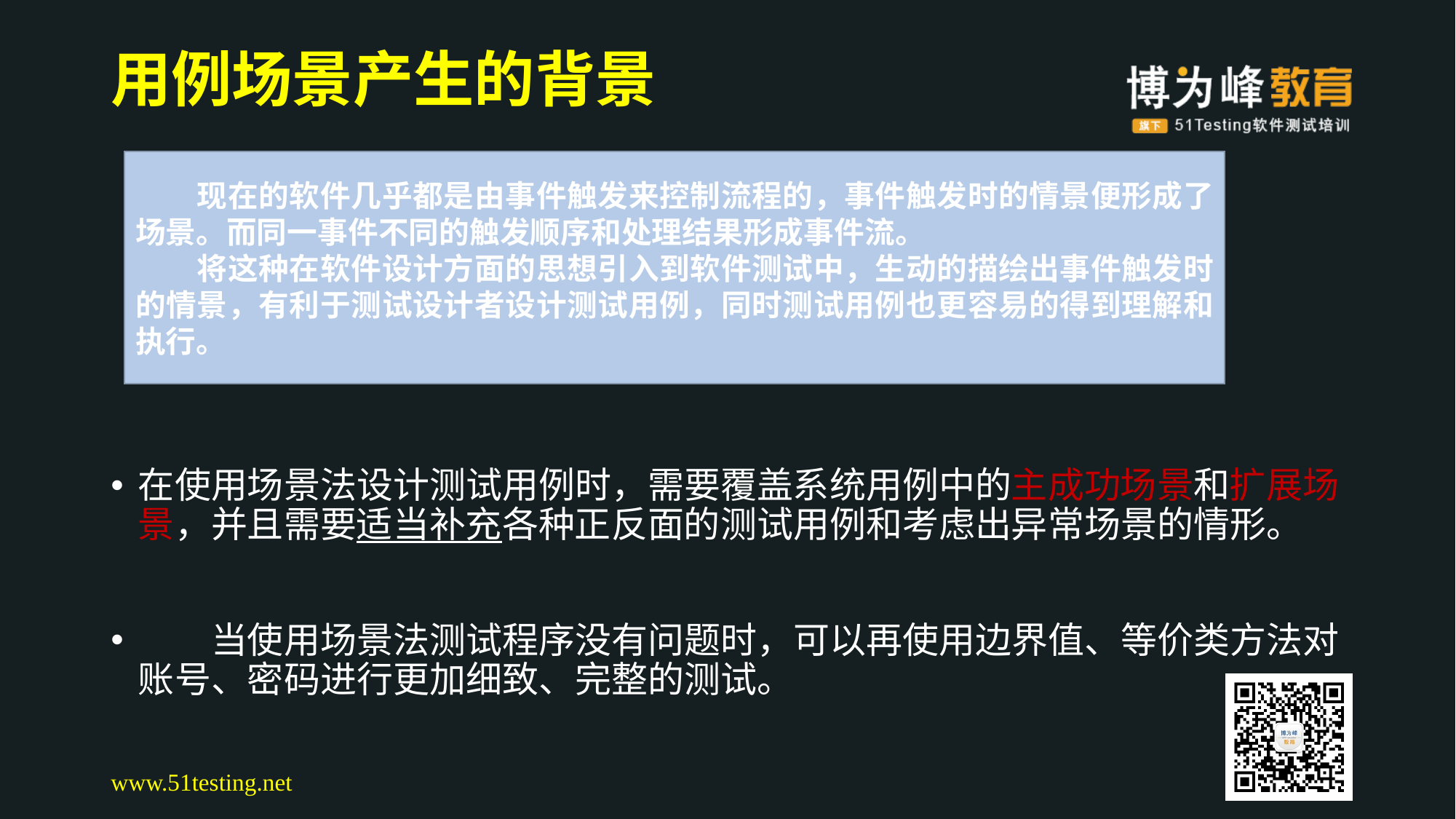

# 用例场景产生的背景

在使用场景法设计测试用例时，需要覆盖系统用例中的主成功场景和扩展场景，并且需要适当补充各种正反面的测试用例和考虑出异常场景的情形。

　　当使用场景法测试程序没有问题时，可以再使用边界值、等价类方法对账号、密码进行更加细致、完整的测试。

　　现在的软件几乎都是由事件触发来控制流程的，事件触发时的情景便形成了场景。而同一事件不同的触发顺序和处理结果形成事件流。
　　将这种在软件设计方面的思想引入到软件测试中，生动的描绘出事件触发时的情景，有利于测试设计者设计测试用例，同时测试用例也更容易的得到理解和执行。
www.51testing.net